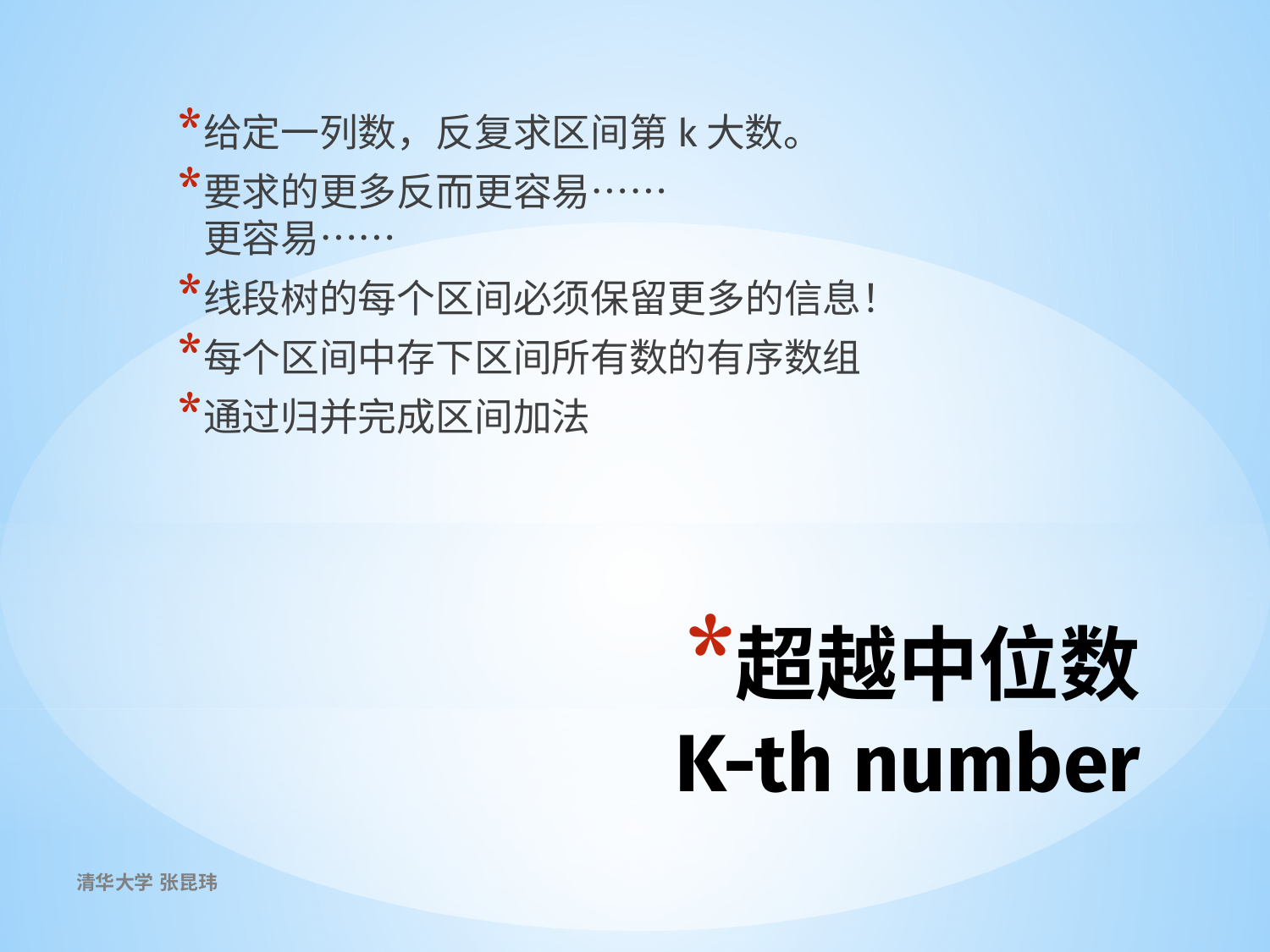

给定一列数，反复求区间第k大数。
要求的更多反而更容易……
更容易……
线段树的每个区间必须保留更多的信息！
每个区间中存下区间所有数的有序数组
通过归并完成区间加法

# 超越中位数 K-th number
清华大学 张昆玮
69